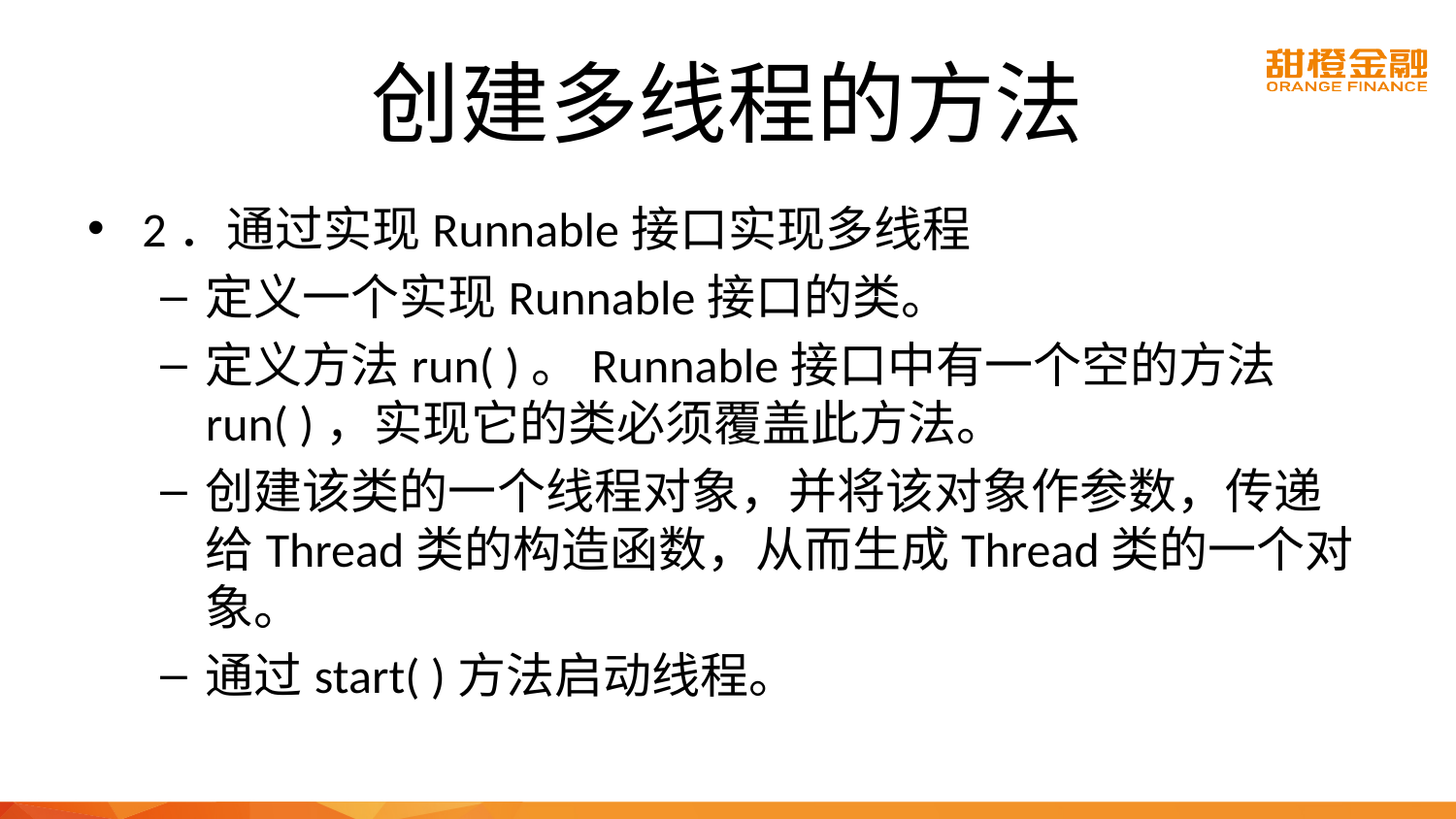

# 创建多线程的方法
2．通过实现Runnable接口实现多线程
定义一个实现Runnable接口的类。
定义方法run( )。Runnable接口中有一个空的方法run( )，实现它的类必须覆盖此方法。
创建该类的一个线程对象，并将该对象作参数，传递给Thread类的构造函数，从而生成Thread类的一个对象。
通过start( )方法启动线程。